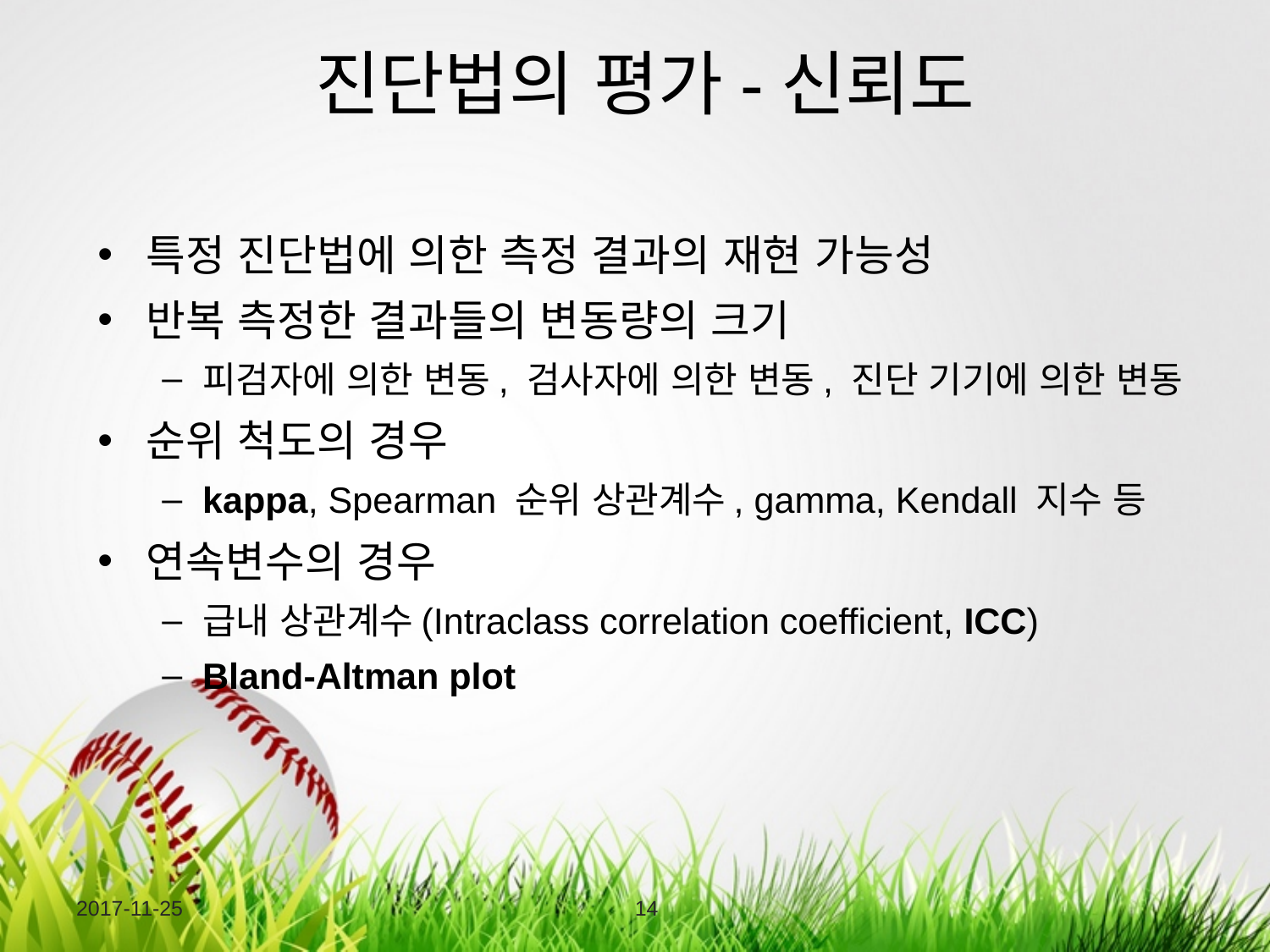

# 진단법의 평가-신뢰도
특정 진단법에 의한 측정 결과의 재현 가능성
반복 측정한 결과들의 변동량의 크기
피검자에 의한 변동, 검사자에 의한 변동, 진단 기기에 의한 변동
순위 척도의 경우
kappa, Spearman 순위 상관계수, gamma, Kendall 지수 등
연속변수의 경우
급내 상관계수(Intraclass correlation coefficient, ICC)
Bland-Altman plot
2017-11-25
14